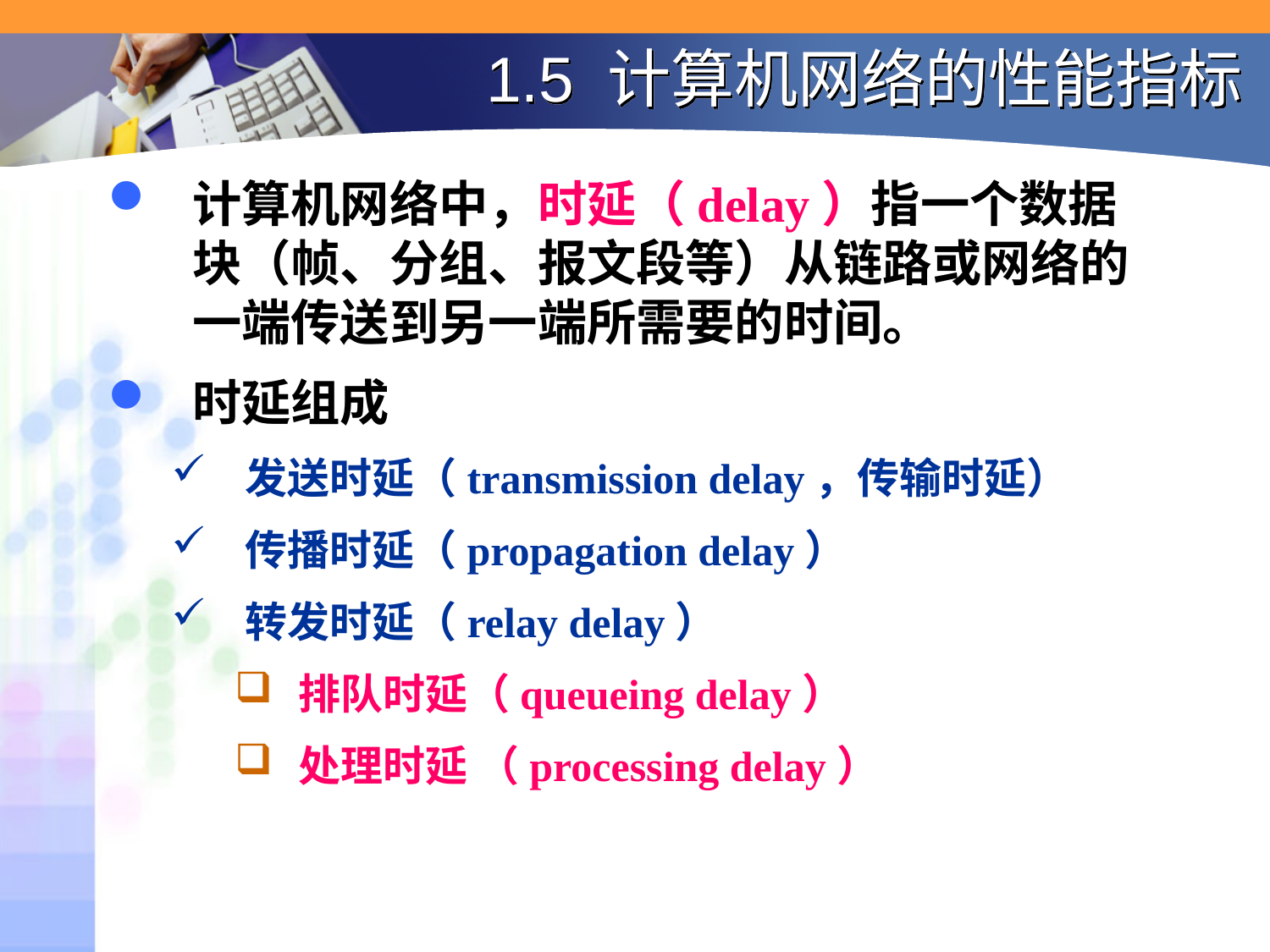

# 1.5 计算机网络的性能指标
计算机网络中，时延（delay）指一个数据块（帧、分组、报文段等）从链路或网络的一端传送到另一端所需要的时间。
时延组成
发送时延（transmission delay，传输时延）
传播时延（propagation delay）
转发时延（relay delay）
排队时延（queueing delay）
处理时延 （processing delay）